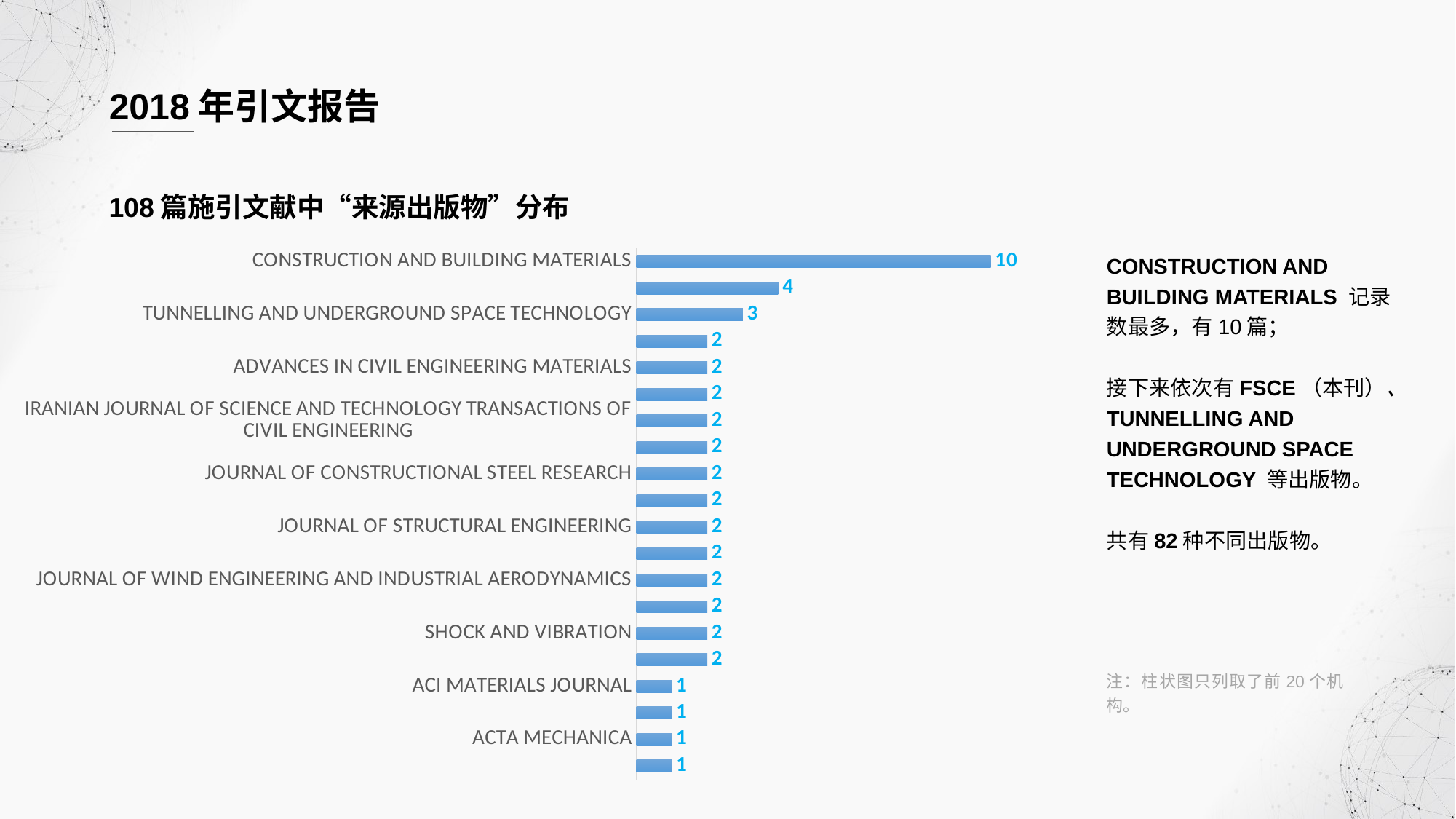

2018年引文报告
108篇施引文献中“来源出版物”分布

### Chart

| Category |  |
|---|---|
| CONSTRUCTION AND BUILDING MATERIALS | 10.0 |
| FRONTIERS OF STRUCTURAL AND CIVIL ENGINEERING | 4.0 |
| TUNNELLING AND UNDERGROUND SPACE TECHNOLOGY | 3.0 |
| ADVANCES IN CIVIL ENGINEERING | 2.0 |
| ADVANCES IN CIVIL ENGINEERING MATERIALS | 2.0 |
| ENGINEERING STRUCTURES | 2.0 |
| IRANIAN JOURNAL OF SCIENCE AND TECHNOLOGY TRANSACTIONS OF CIVIL ENGINEERING | 2.0 |
| JOURNAL OF CLEANER PRODUCTION | 2.0 |
| JOURNAL OF CONSTRUCTIONAL STEEL RESEARCH | 2.0 |
| JOURNAL OF PERFORMANCE OF CONSTRUCTED FACILITIES | 2.0 |
| JOURNAL OF STRUCTURAL ENGINEERING | 2.0 |
| JOURNAL OF VIBROENGINEERING | 2.0 |
| JOURNAL OF WIND ENGINEERING AND INDUSTRIAL AERODYNAMICS | 2.0 |
| MATERIALS DESIGN | 2.0 |
| SHOCK AND VIBRATION | 2.0 |
| SMART MATERIALS AND STRUCTURES | 2.0 |
| ACI MATERIALS JOURNAL | 1.0 |
| ACS APPLIED NANO MATERIALS | 1.0 |
| ACTA MECHANICA | 1.0 |
| ADVANCES IN MATERIALS SCIENCE AND ENGINEERING | 1.0 |
CONSTRUCTION AND BUILDING MATERIALS 记录数最多，有10篇；

接下来依次有FSCE（本刊）、TUNNELLING AND UNDERGROUND SPACE TECHNOLOGY 等出版物。

共有82种不同出版物。
注：柱状图只列取了前20个机构。